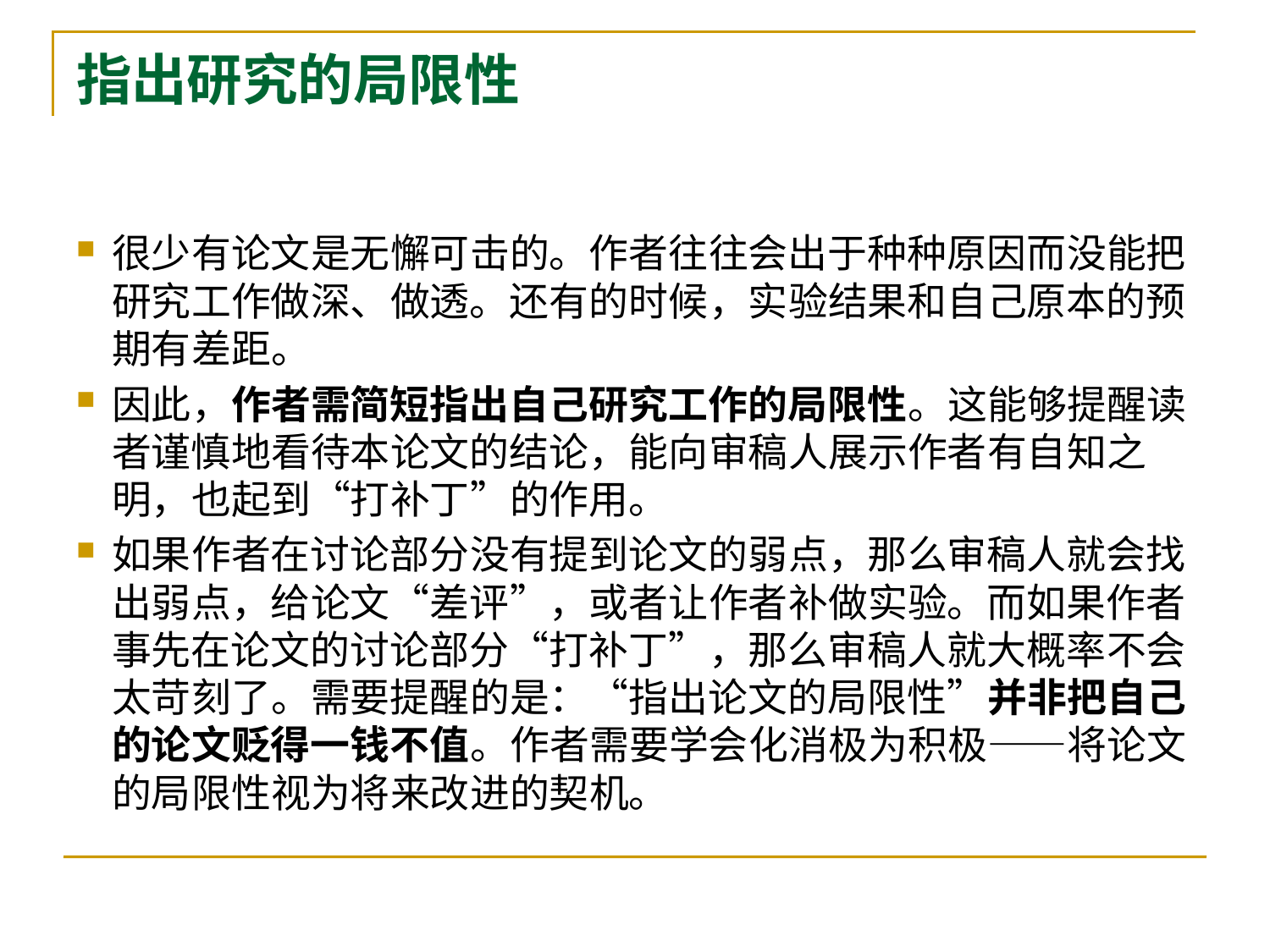

# 指出研究的局限性
很少有论文是无懈可击的。作者往往会出于种种原因而没能把研究工作做深、做透。还有的时候，实验结果和自己原本的预期有差距。
因此，作者需简短指出自己研究工作的局限性。这能够提醒读者谨慎地看待本论文的结论，能向审稿人展示作者有自知之明，也起到“打补丁”的作用。
如果作者在讨论部分没有提到论文的弱点，那么审稿人就会找出弱点，给论文“差评”，或者让作者补做实验。而如果作者事先在论文的讨论部分“打补丁”，那么审稿人就大概率不会太苛刻了。需要提醒的是：“指出论文的局限性”并非把自己的论文贬得一钱不值。作者需要学会化消极为积极——将论文的局限性视为将来改进的契机。